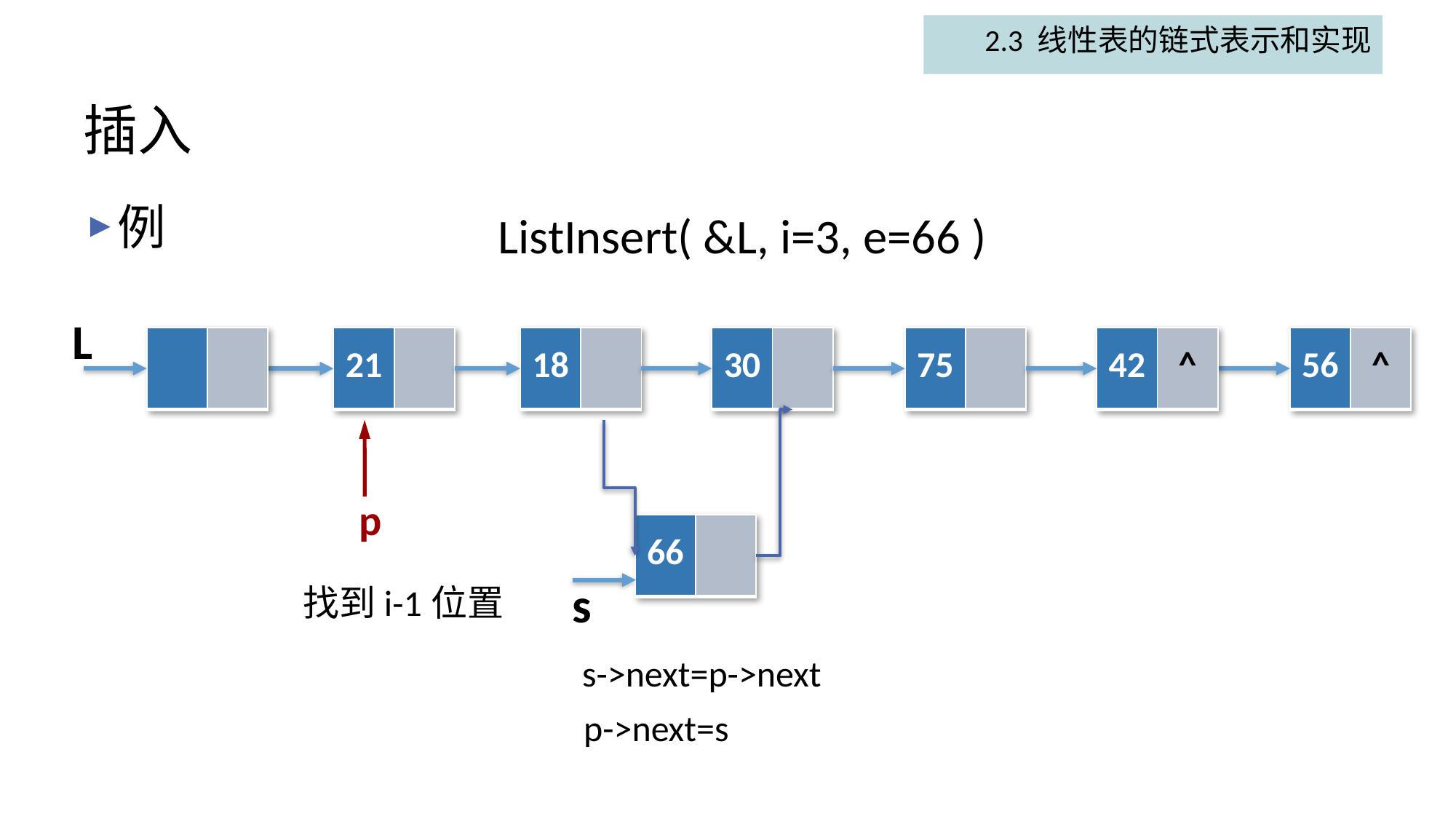

2.3 线性表的链式表示和实现

# 插入
例
ListInsert( &L, i=3, e=66 )
L
| 56 | ^ |
| --- | --- |
| 75 |  |
| --- | --- |
| 42 | ^ |
| --- | --- |
|  |  |
| --- | --- |
| 18 |  |
| --- | --- |
| 30 |  |
| --- | --- |
| 21 |  |
| --- | --- |

p
| 66 |  |
| --- | --- |
s
找到i-1位置
s->next=p->next
p->next=s